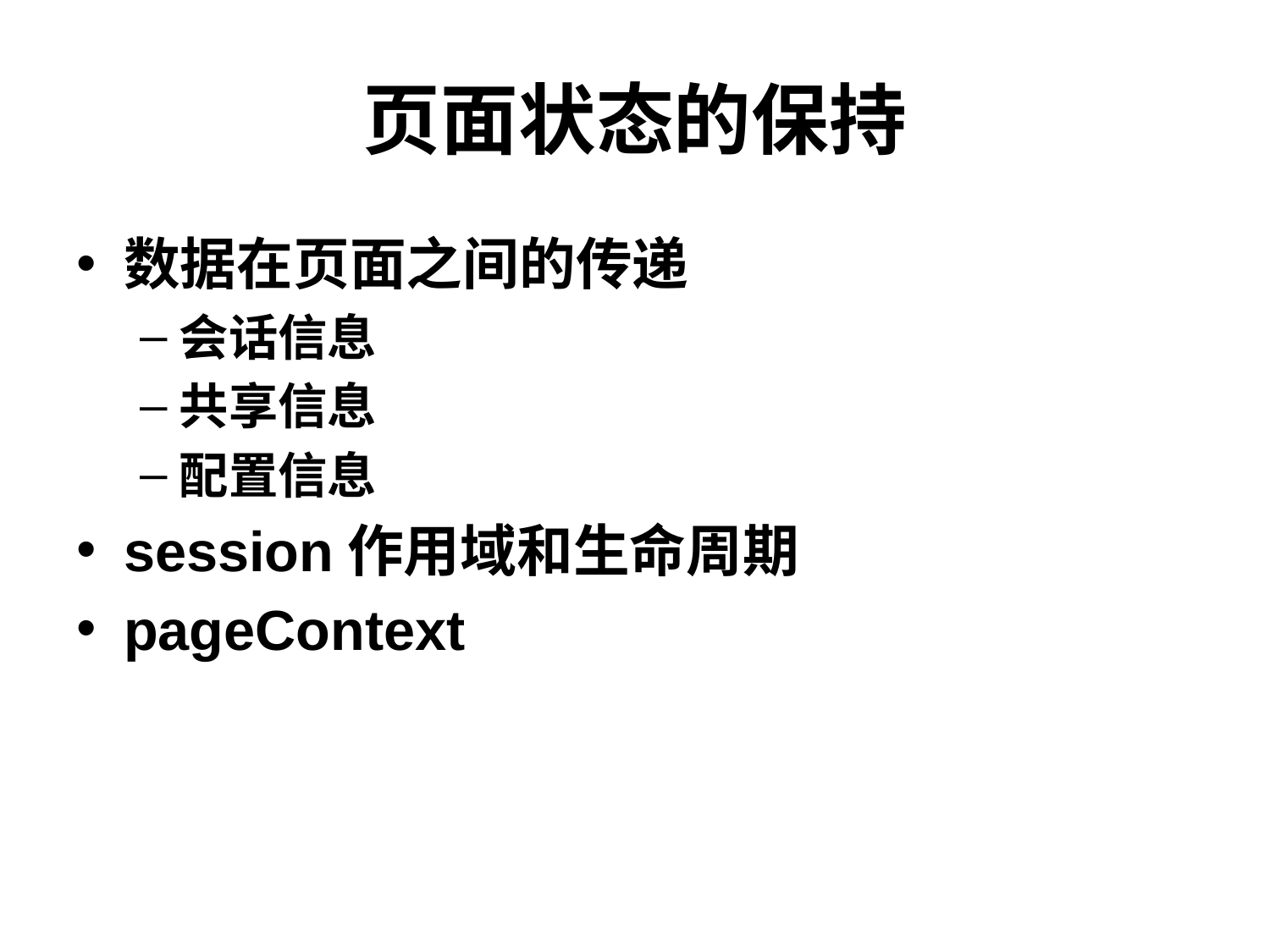

# 页面状态的保持
数据在页面之间的传递
会话信息
共享信息
配置信息
session作用域和生命周期
pageContext